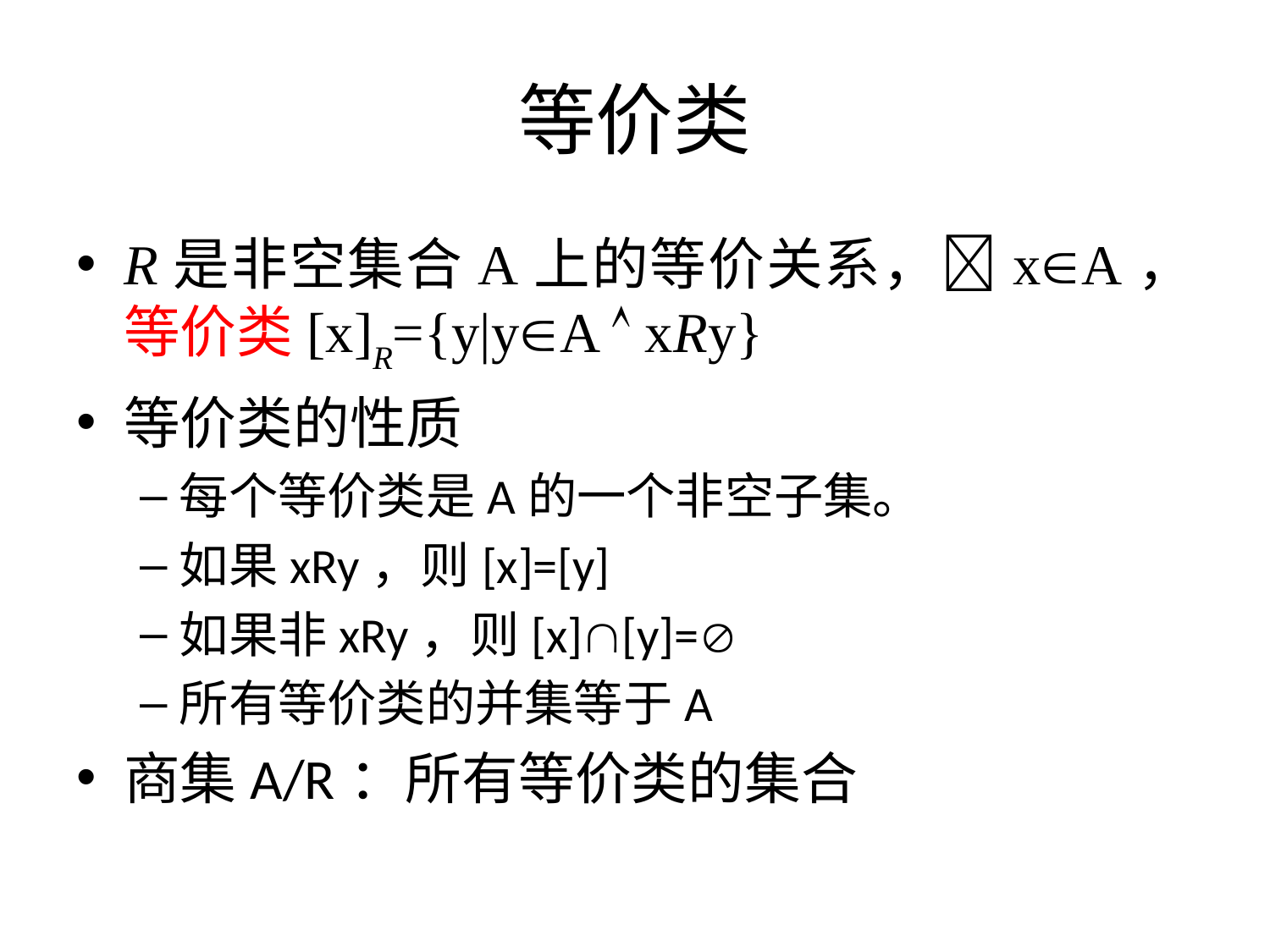

# 等价类
R是非空集合A上的等价关系，∀x∈A，等价类[x]R={y|y∈A ∧ xRy}
等价类的性质
每个等价类是A的一个非空子集。
如果xRy，则[x]=[y]
如果非xRy，则[x]∩[y]=∅
所有等价类的并集等于A
商集A/R：所有等价类的集合